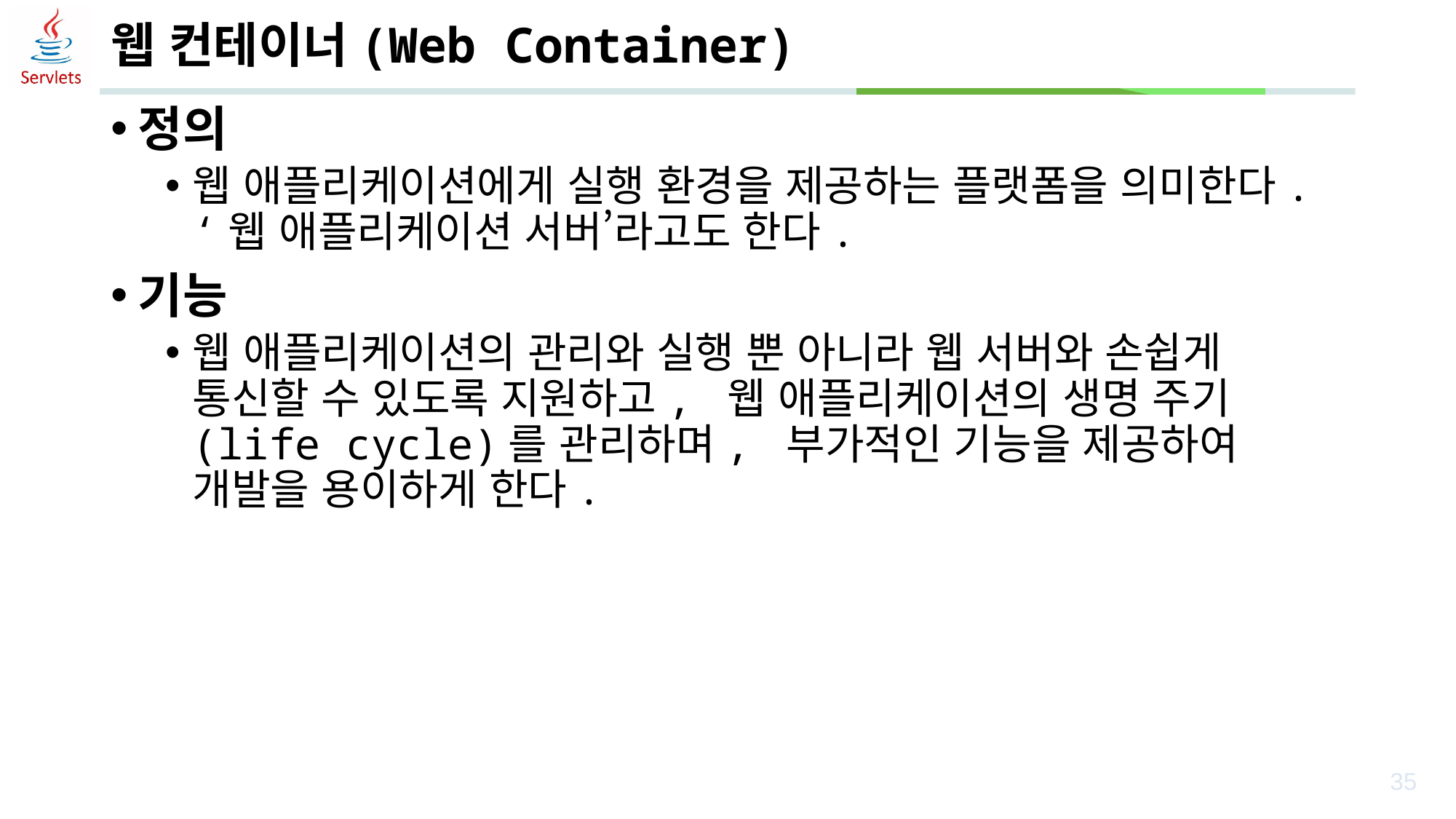

# 웹 컨테이너(Web Container)
정의
웹 애플리케이션에게 실행 환경을 제공하는 플랫폼을 의미한다. ‘웹 애플리케이션 서버’라고도 한다.
기능
웹 애플리케이션의 관리와 실행 뿐 아니라 웹 서버와 손쉽게 통신할 수 있도록 지원하고, 웹 애플리케이션의 생명 주기(life cycle)를 관리하며, 부가적인 기능을 제공하여 개발을 용이하게 한다.
35